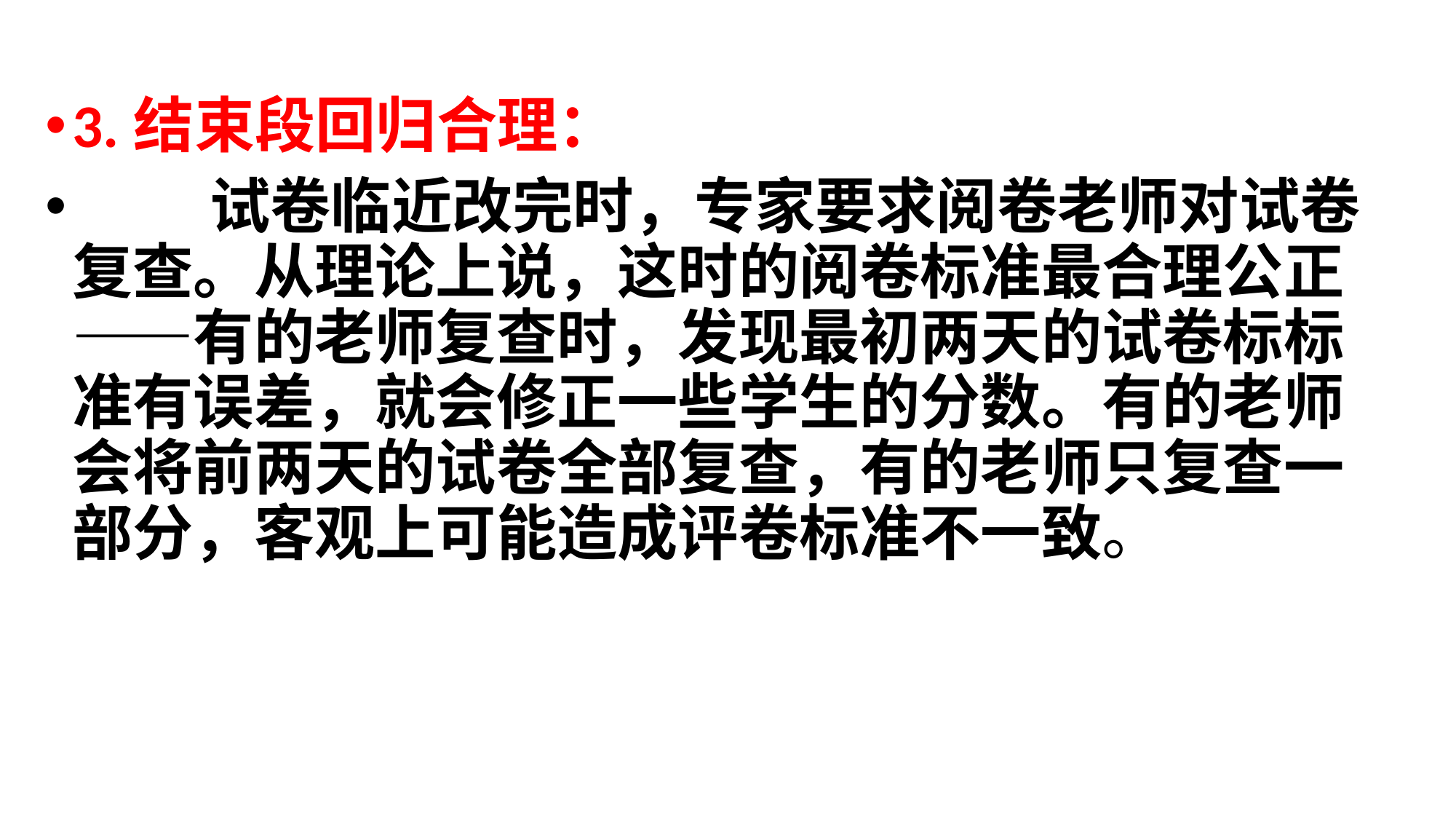

3.结束段回归合理：
         试卷临近改完时，专家要求阅卷老师对试卷复查。从理论上说，这时的阅卷标准最合理公正——有的老师复查时，发现最初两天的试卷标标准有误差，就会修正一些学生的分数。有的老师会将前两天的试卷全部复查，有的老师只复查一部分，客观上可能造成评卷标准不一致。